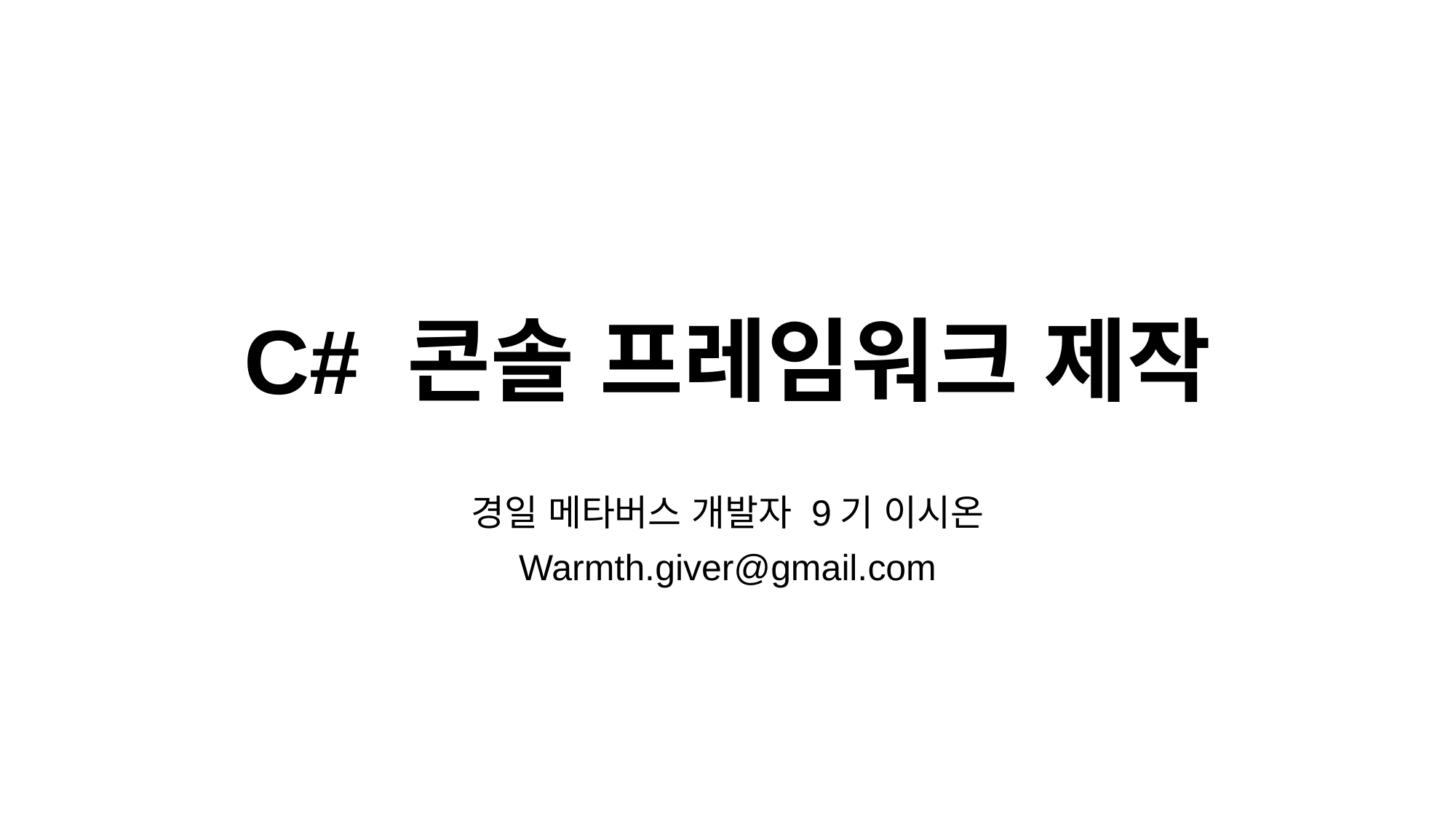

# C# 콘솔 프레임워크 제작

경일 메타버스 개발자 9기 이시온
Warmth.giver@gmail.com